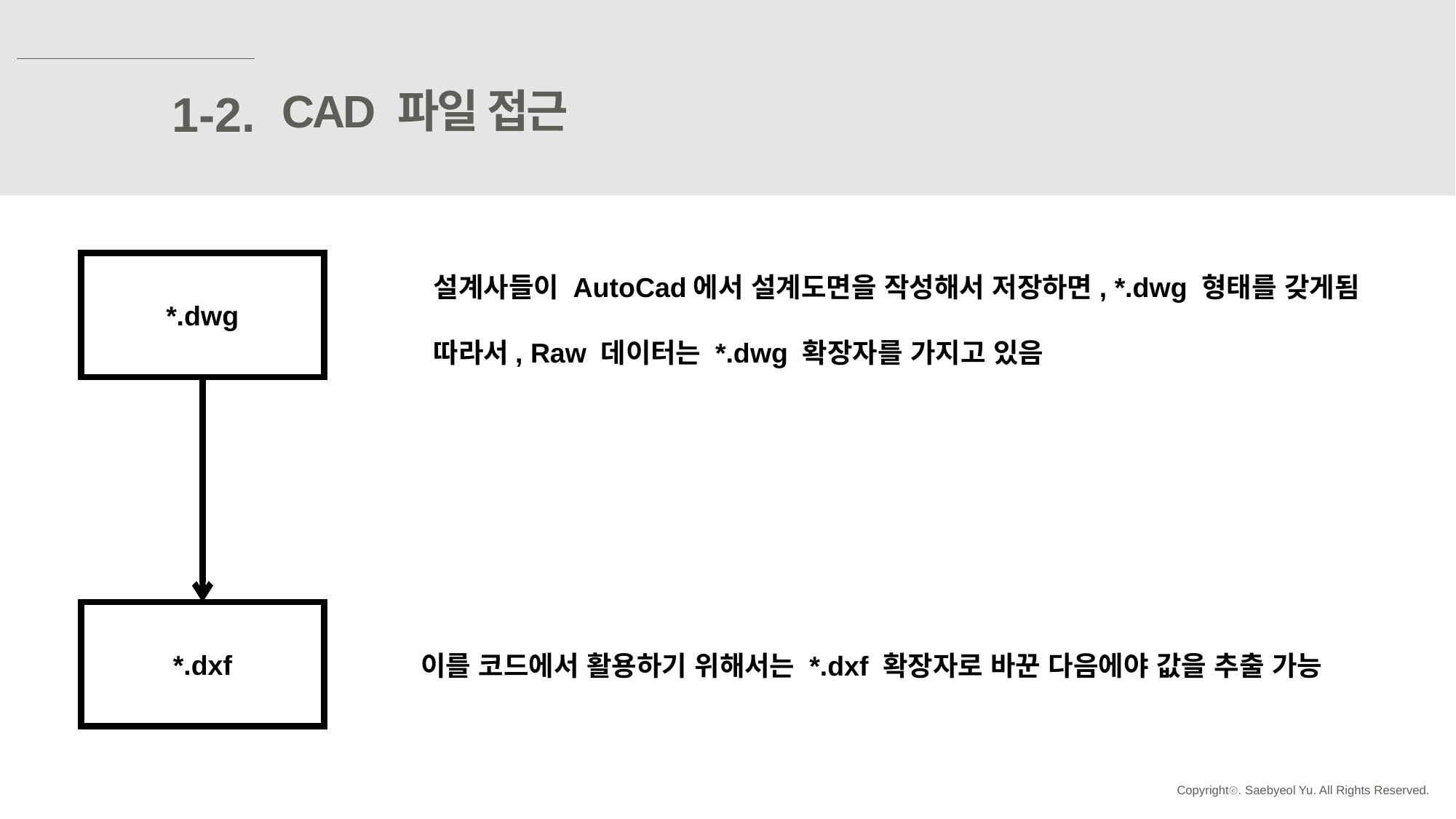

CAD 파일 접근
1-2.
 설계사들이 AutoCad에서 설계도면을 작성해서 저장하면, *.dwg 형태를 갖게됨

 따라서, Raw 데이터는 *.dwg 확장자를 가지고 있음
*.dwg
이를 코드에서 활용하기 위해서는 *.dxf 확장자로 바꾼 다음에야 값을 추출 가능
*.dxf